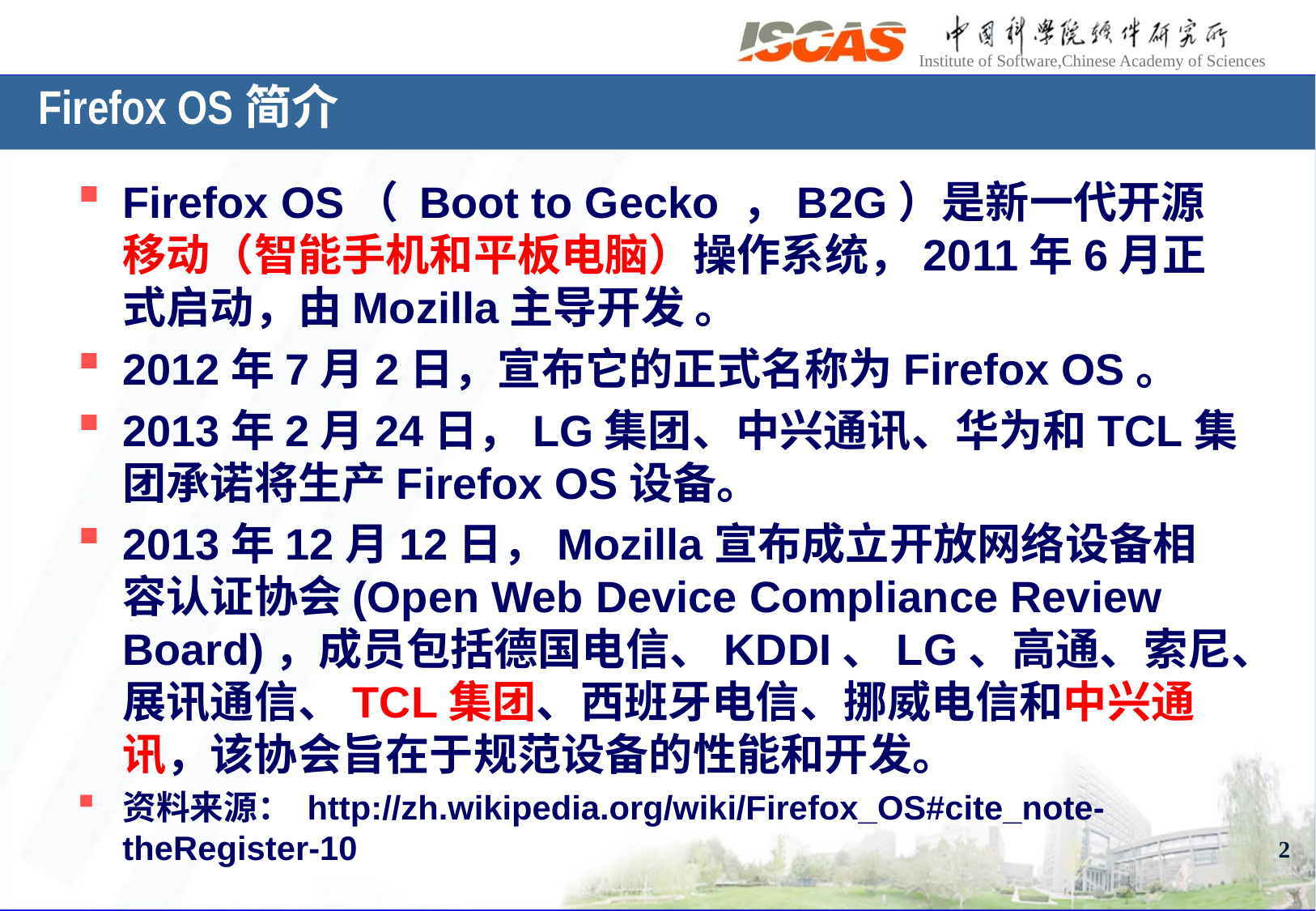

# Firefox OS简介
Firefox OS（ Boot to Gecko ，B2G）是新一代开源移动（智能手机和平板电脑）操作系统，2011年6月正式启动，由Mozilla主导开发 。
2012年7月2日，宣布它的正式名称为Firefox OS。
2013年2月24日，LG集团、中兴通讯、华为和TCL集团承诺将生产Firefox OS设备。
2013年12月12日，Mozilla宣布成立开放网络设备相容认证协会(Open Web Device Compliance Review Board)，成员包括德国电信、KDDI、LG、高通、索尼、展讯通信、TCL集团、西班牙电信、挪威电信和中兴通讯，该协会旨在于规范设备的性能和开发。
资料来源： http://zh.wikipedia.org/wiki/Firefox_OS#cite_note-theRegister-10
2